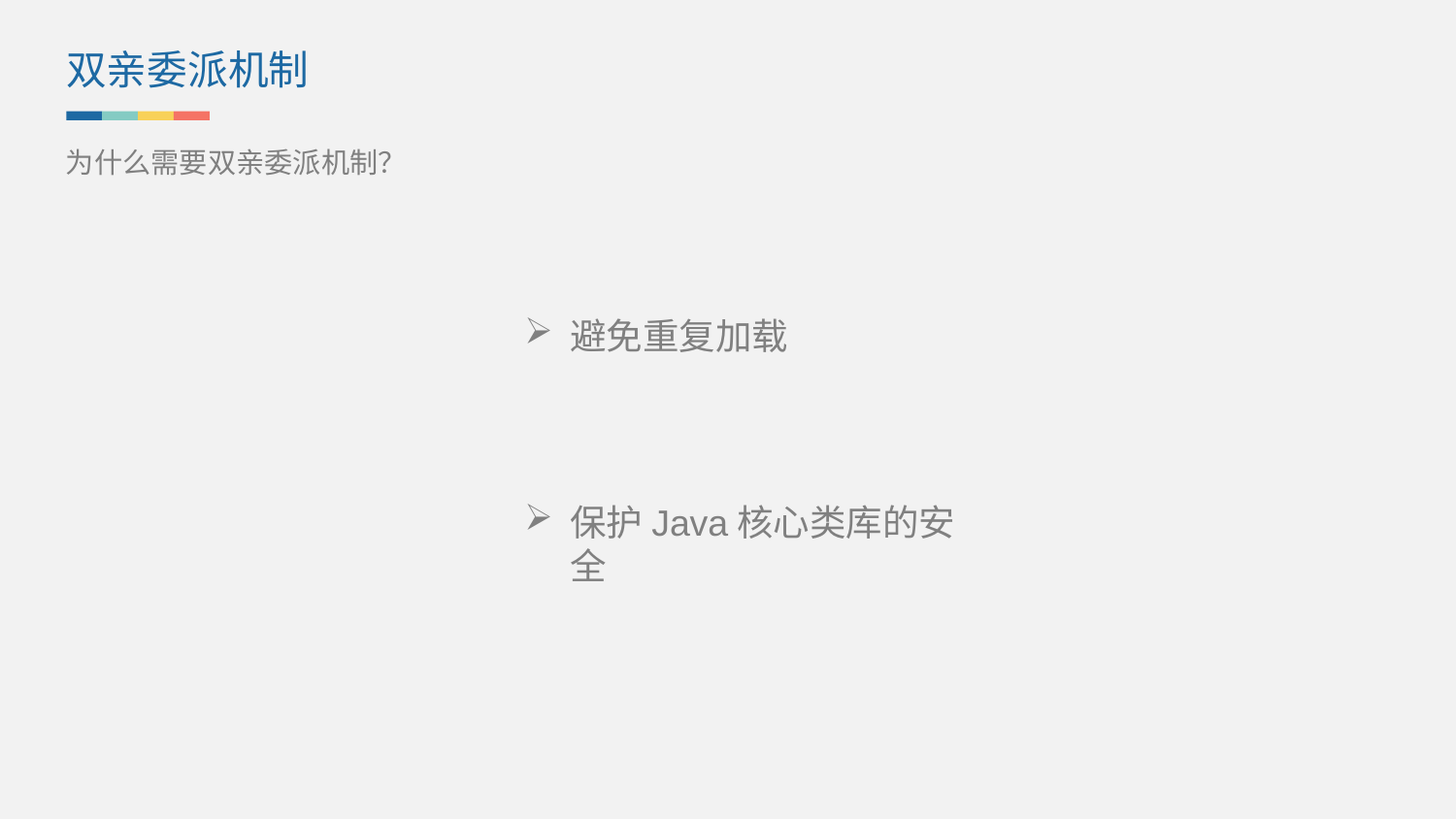

双亲委派机制

为什么需要双亲委派机制？
避免重复加载
保护Java核心类库的安全